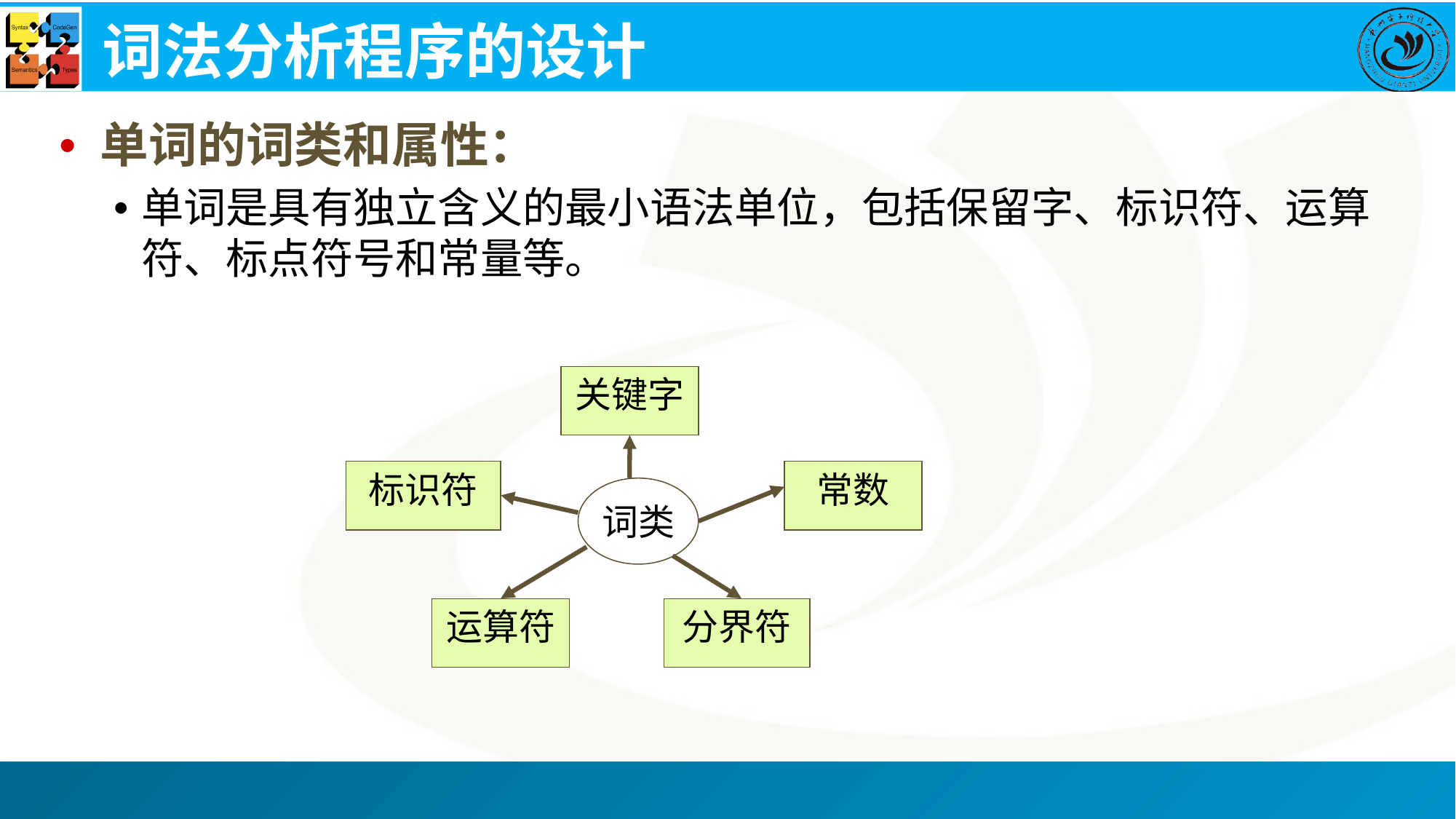

单词的词类和属性：
单词是具有独立含义的最小语法单位，包括保留字、标识符、运算符、标点符号和常量等。
# 词法分析程序的设计
关键字

标识符
常数
词类

运算符
分界符
4